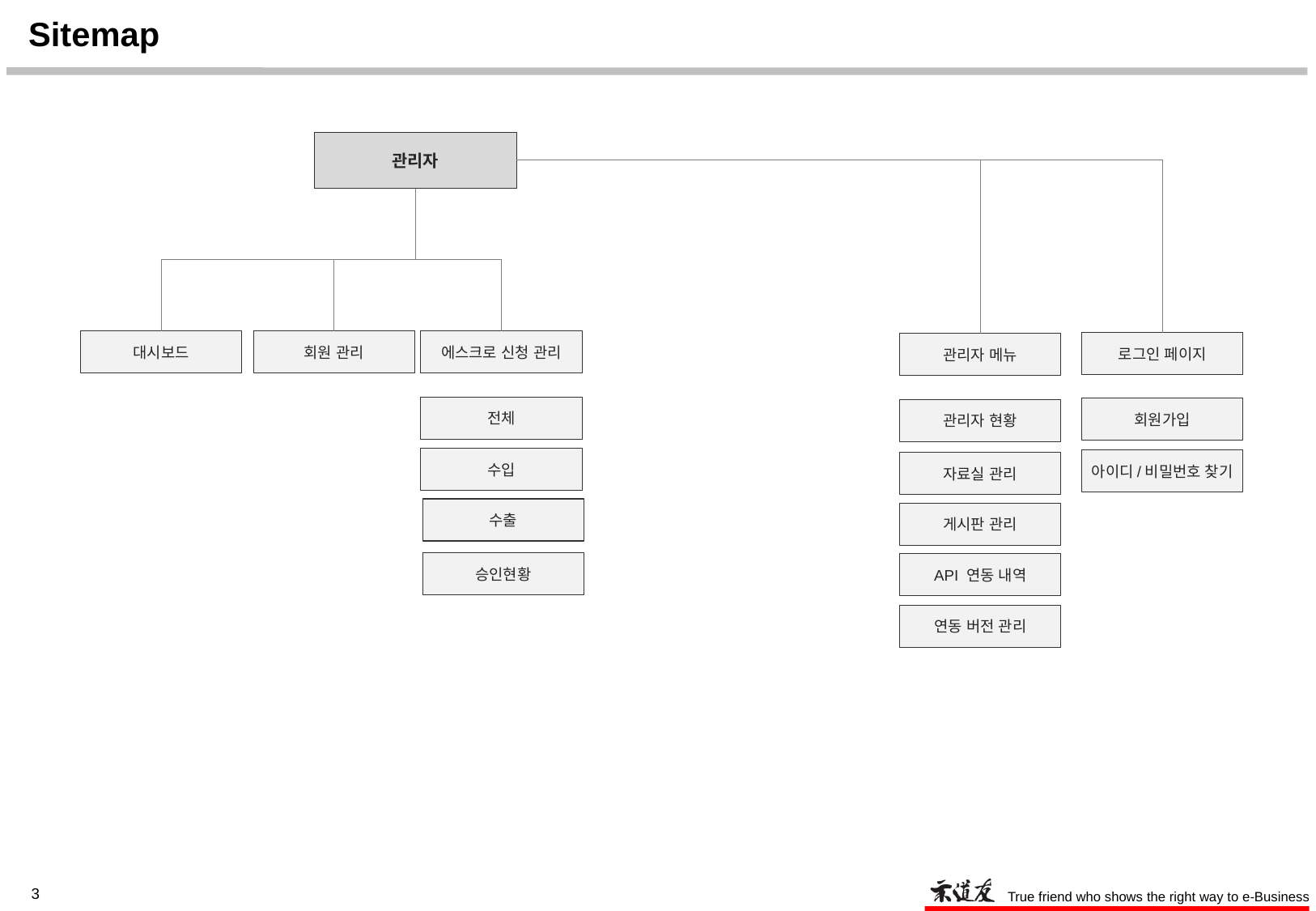

# Sitemap
관리자
대시보드
회원 관리
에스크로 신청 관리
로그인 페이지
관리자 메뉴
전체
회원가입
관리자 현황
수입
아이디/비밀번호 찾기
자료실 관리
수출
게시판 관리
승인현황
API 연동 내역
연동 버전 관리